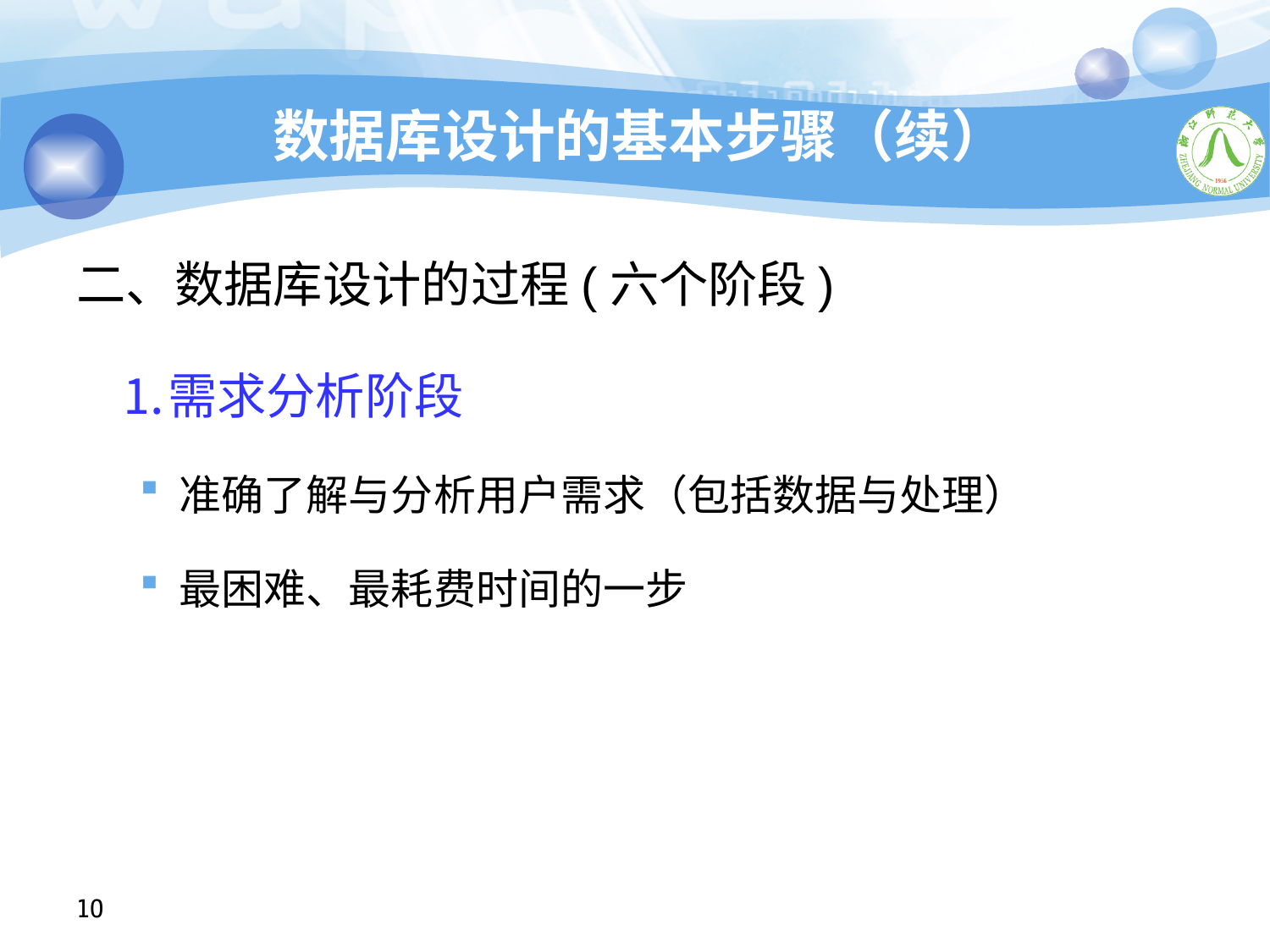

# 数据库设计的基本步骤（续）
二、数据库设计的过程(六个阶段)
　⒈需求分析阶段
准确了解与分析用户需求（包括数据与处理）
最困难、最耗费时间的一步

10